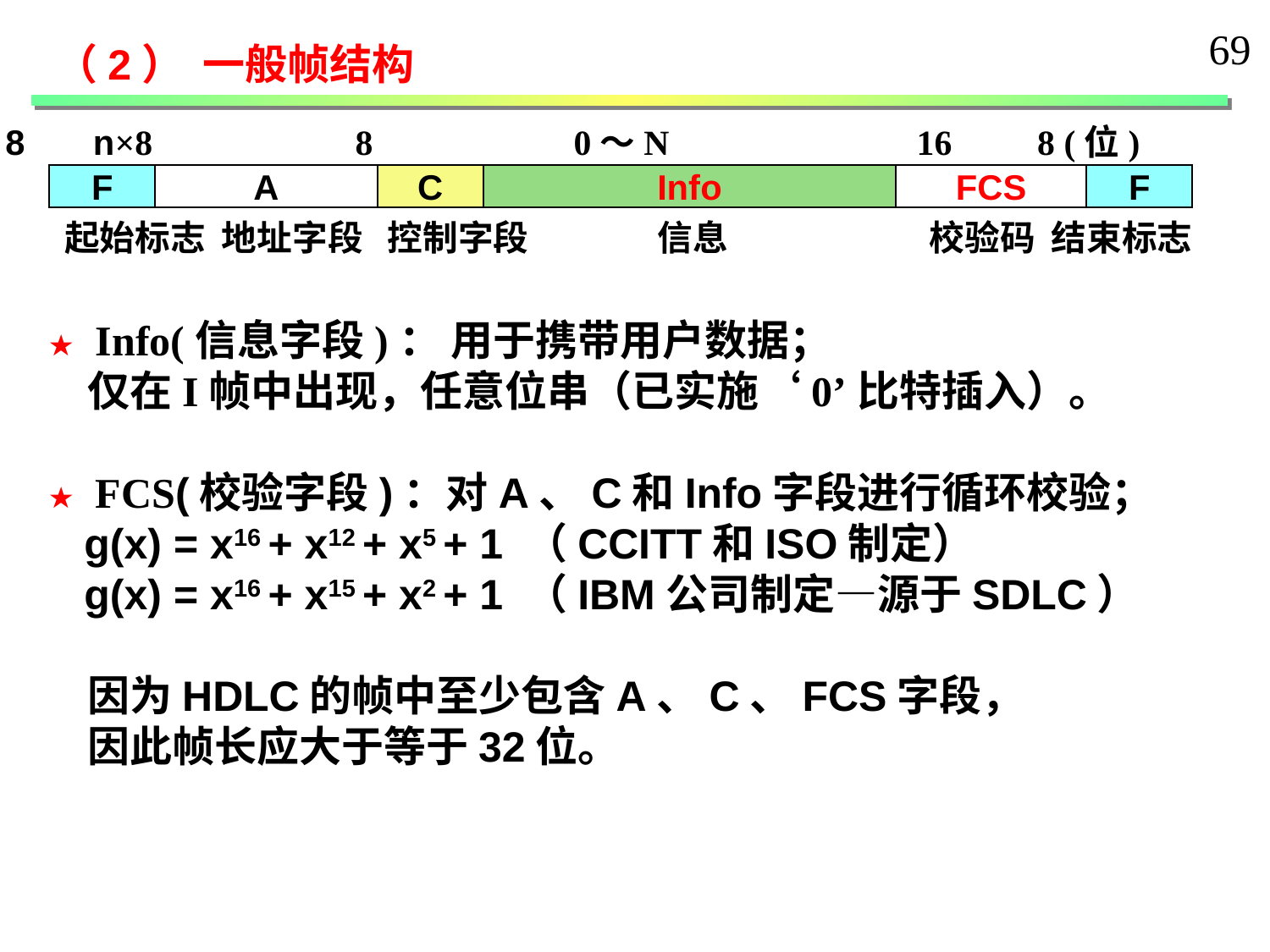

69
（2）  一般帧结构

  8       n×8	             8	         0～N	                   16	    8 (位)
F
A
C
Info
FCS
F
起始标志  地址字段   控制字段                信息                         校验码  结束标志
★  Info(信息字段)： 用于携带用户数据；
   仅在I帧中出现，任意位串（已实施‘0’比特插入）。

★  FCS(校验字段)：对A、C和Info字段进行循环校验；
   g(x) = x16 + x12 + x5 + 1 （CCITT和ISO制定）
   g(x) = x16 + x15 + x2 + 1 （IBM公司制定—源于SDLC）

   因为HDLC的帧中至少包含A、C、FCS字段，
   因此帧长应大于等于32位。